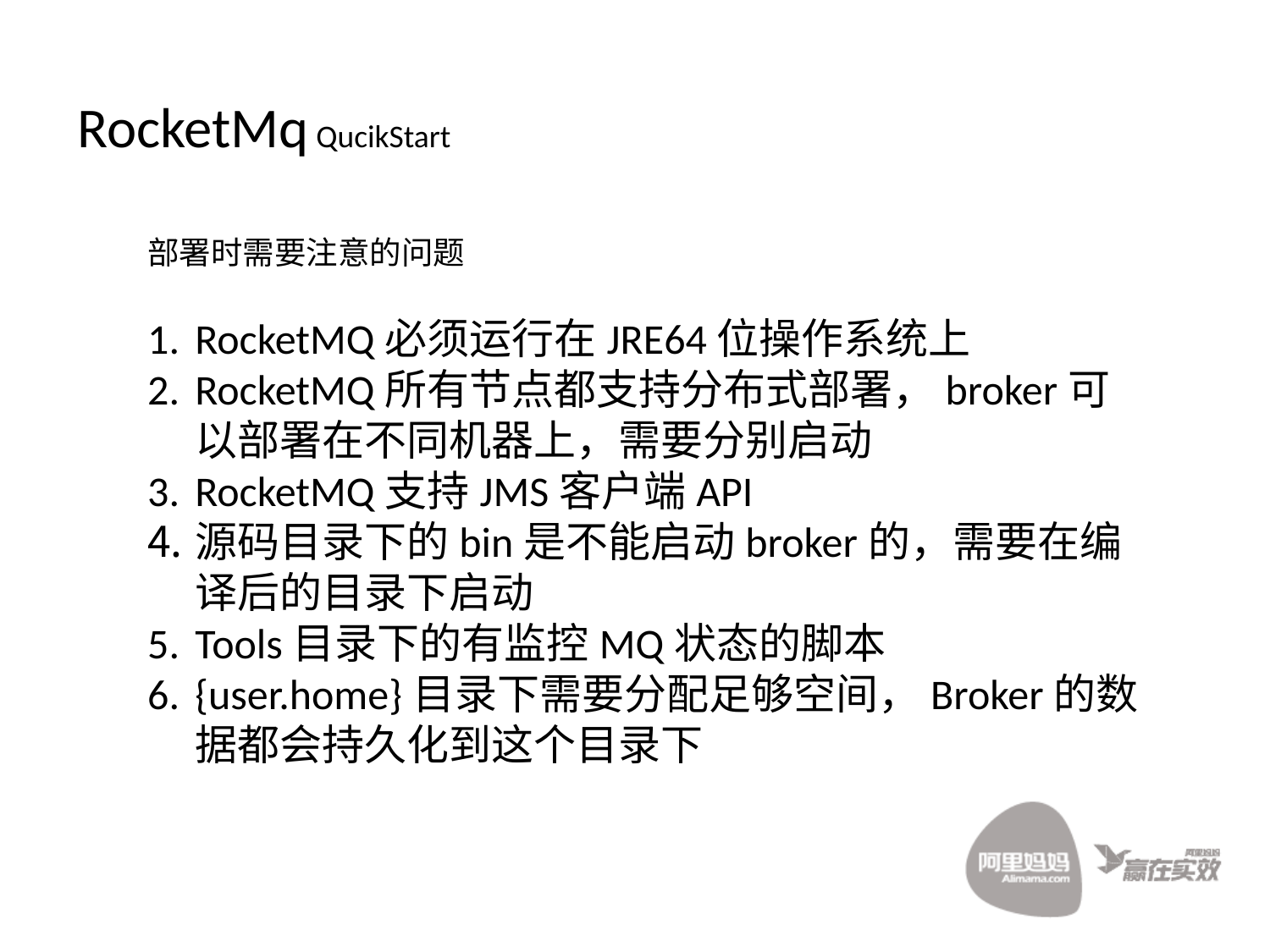

RocketMq QucikStart
部署时需要注意的问题
RocketMQ必须运行在JRE64位操作系统上
RocketMQ所有节点都支持分布式部署，broker可以部署在不同机器上，需要分别启动
RocketMQ支持JMS客户端API
源码目录下的bin是不能启动broker的，需要在编译后的目录下启动
Tools目录下的有监控MQ状态的脚本
{user.home}目录下需要分配足够空间，Broker的数据都会持久化到这个目录下